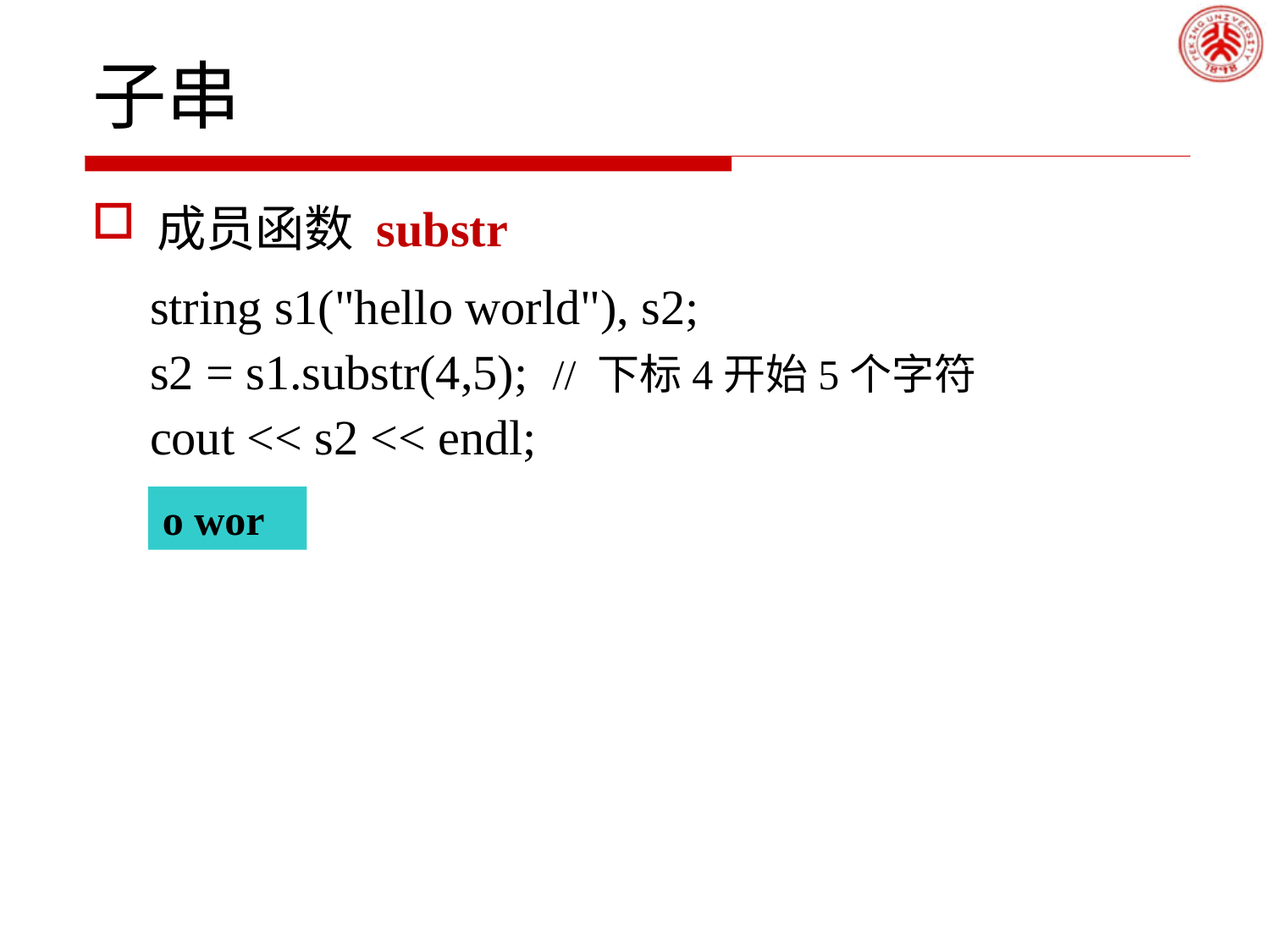

子串
成员函数 substr
string s1("hello world"), s2;
s2 = s1.substr(4,5);  // 下标4开始5个字符
cout << s2 << endl;
o wor